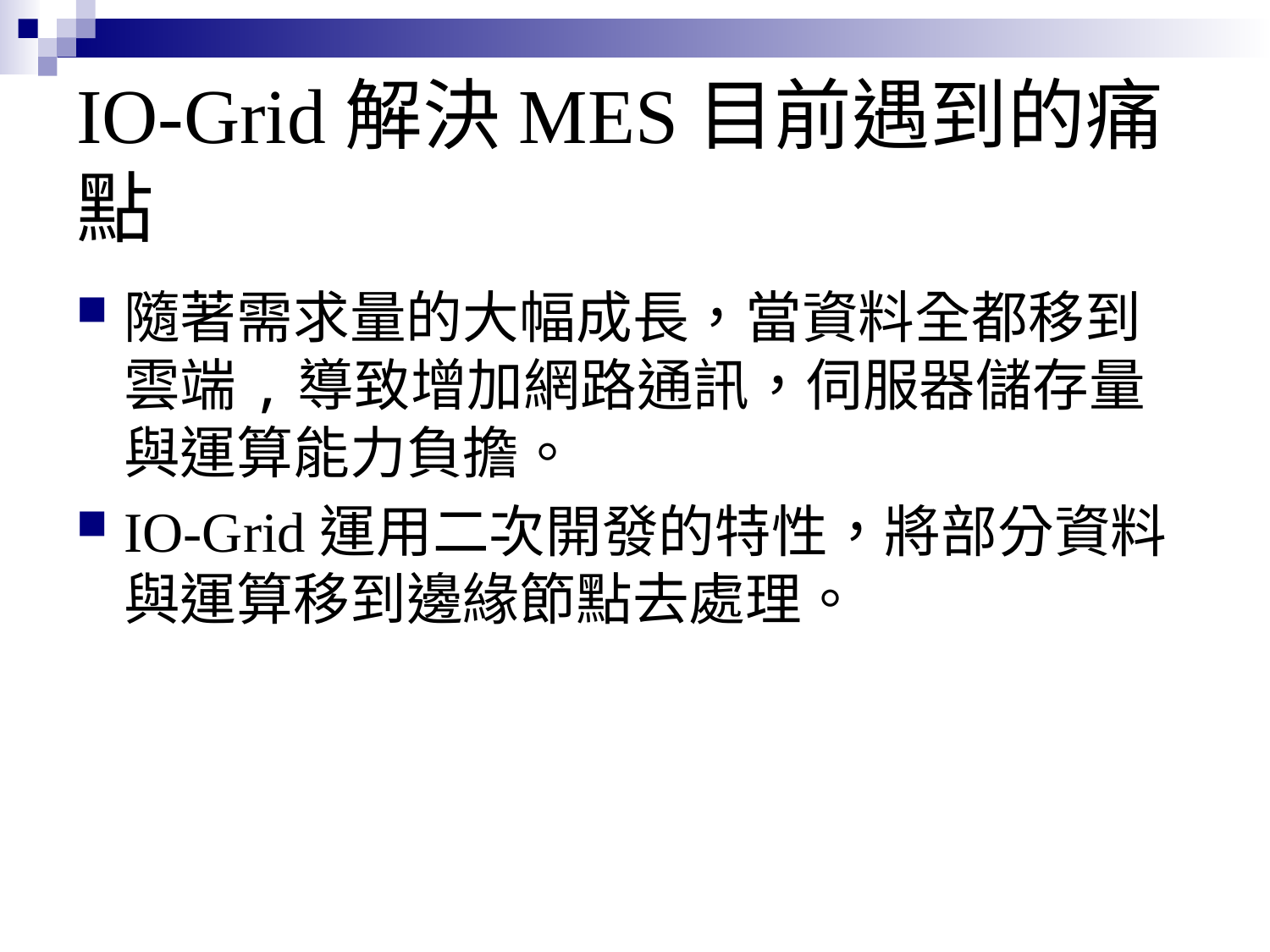

# IO-Grid解決MES目前遇到的痛點
隨著需求量的大幅成長，當資料全都移到雲端,導致增加網路通訊，伺服器儲存量與運算能力負擔。
IO-Grid運用二次開發的特性，將部分資料與運算移到邊緣節點去處理。